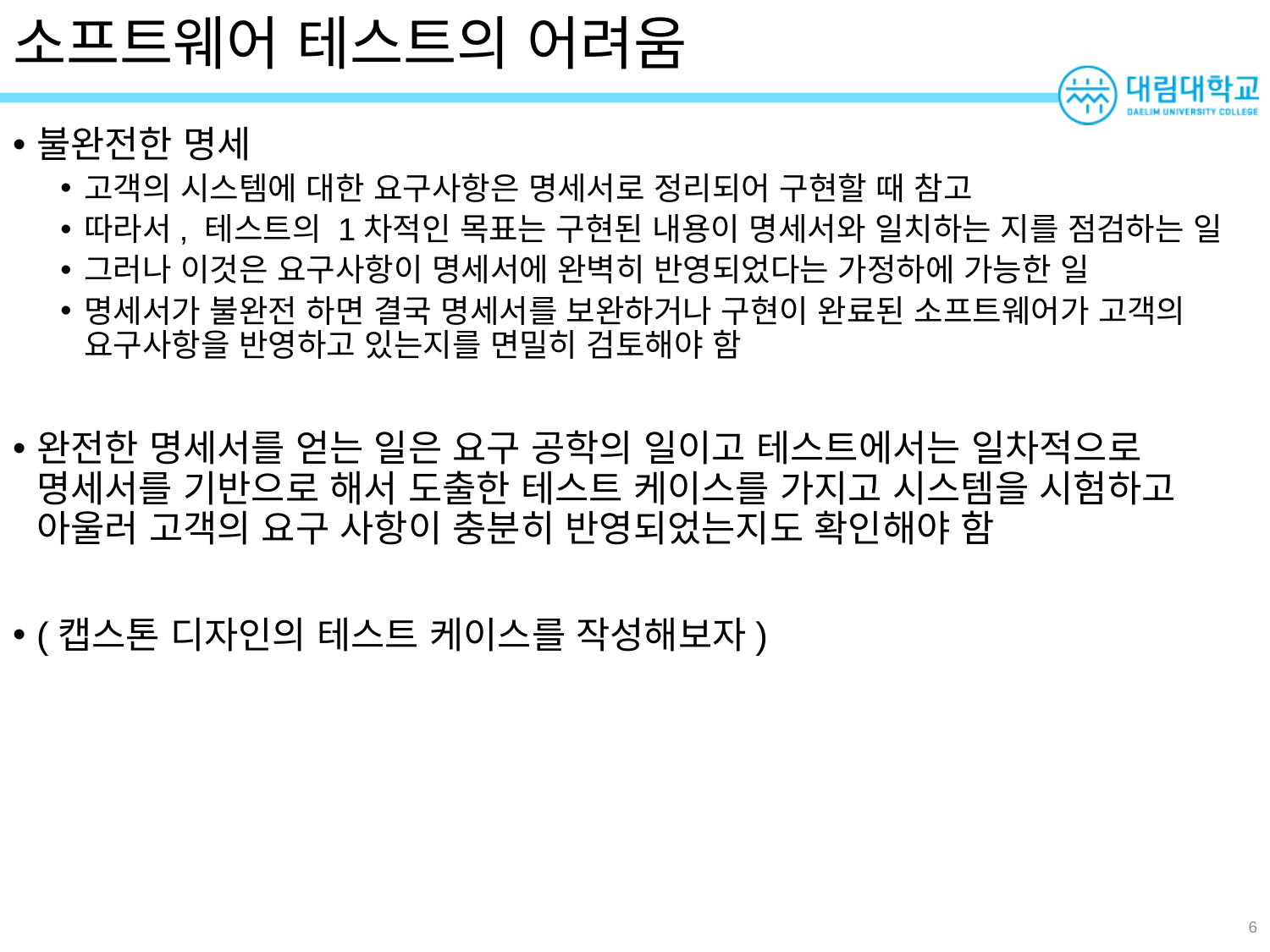

# 소프트웨어 테스트의 어려움
불완전한 명세
고객의 시스템에 대한 요구사항은 명세서로 정리되어 구현할 때 참고
따라서, 테스트의 1차적인 목표는 구현된 내용이 명세서와 일치하는 지를 점검하는 일
그러나 이것은 요구사항이 명세서에 완벽히 반영되었다는 가정하에 가능한 일
명세서가 불완전 하면 결국 명세서를 보완하거나 구현이 완료된 소프트웨어가 고객의 요구사항을 반영하고 있는지를 면밀히 검토해야 함

완전한 명세서를 얻는 일은 요구 공학의 일이고 테스트에서는 일차적으로 명세서를 기반으로 해서 도출한 테스트 케이스를 가지고 시스템을 시험하고 아울러 고객의 요구 사항이 충분히 반영되었는지도 확인해야 함

(캡스톤 디자인의 테스트 케이스를 작성해보자)

6